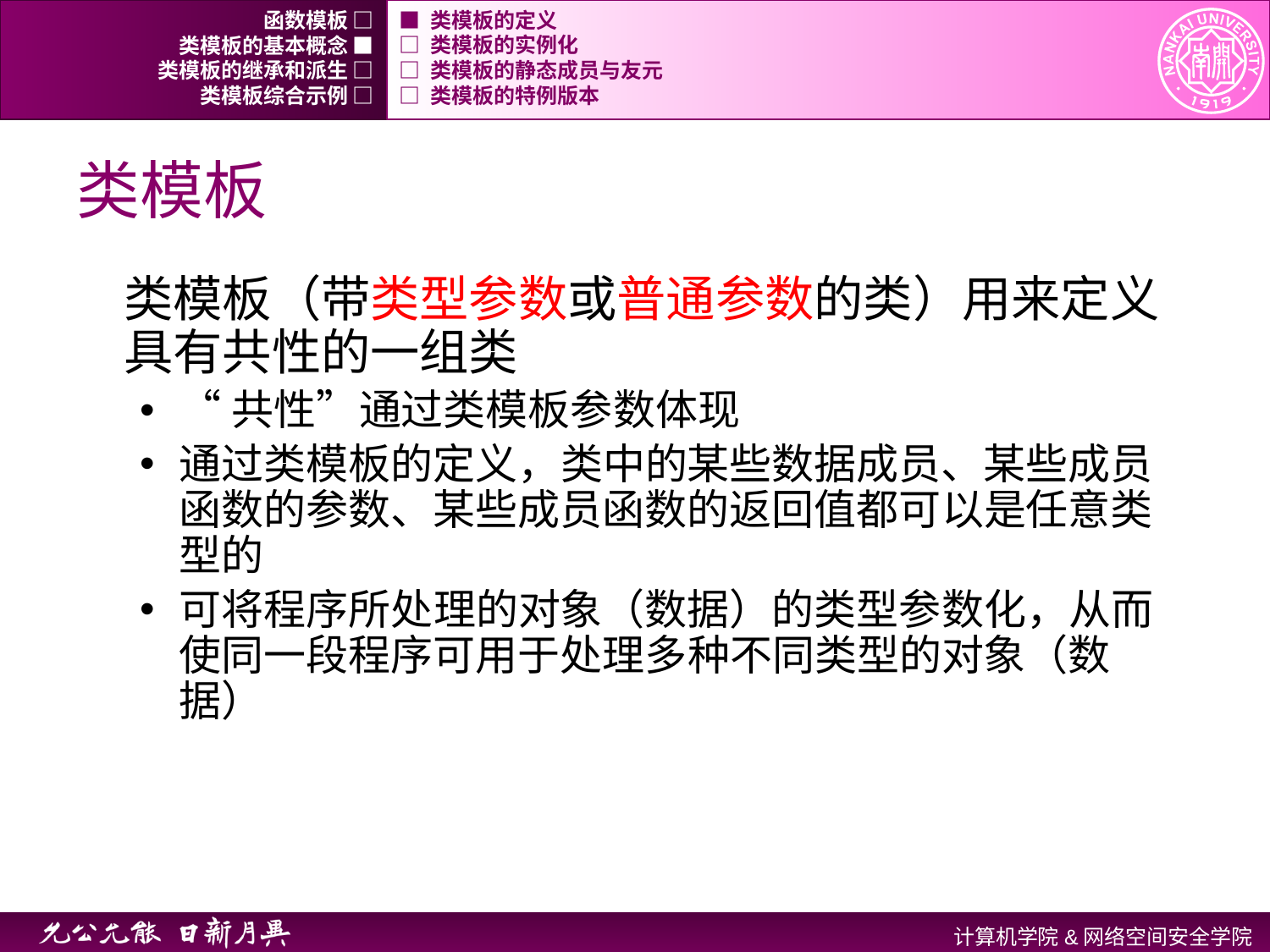

函数模板 □
■ 类模板的定义
类模板的基本概念 ■
□ 类模板的实例化
类模板的继承和派生 □
□ 类模板的静态成员与友元
类模板综合示例 □
□ 类模板的特例版本
# 类模板
类模板（带类型参数或普通参数的类）用来定义具有共性的一组类
“共性”通过类模板参数体现
通过类模板的定义，类中的某些数据成员、某些成员函数的参数、某些成员函数的返回值都可以是任意类型的
可将程序所处理的对象（数据）的类型参数化，从而使同一段程序可用于处理多种不同类型的对象（数据）